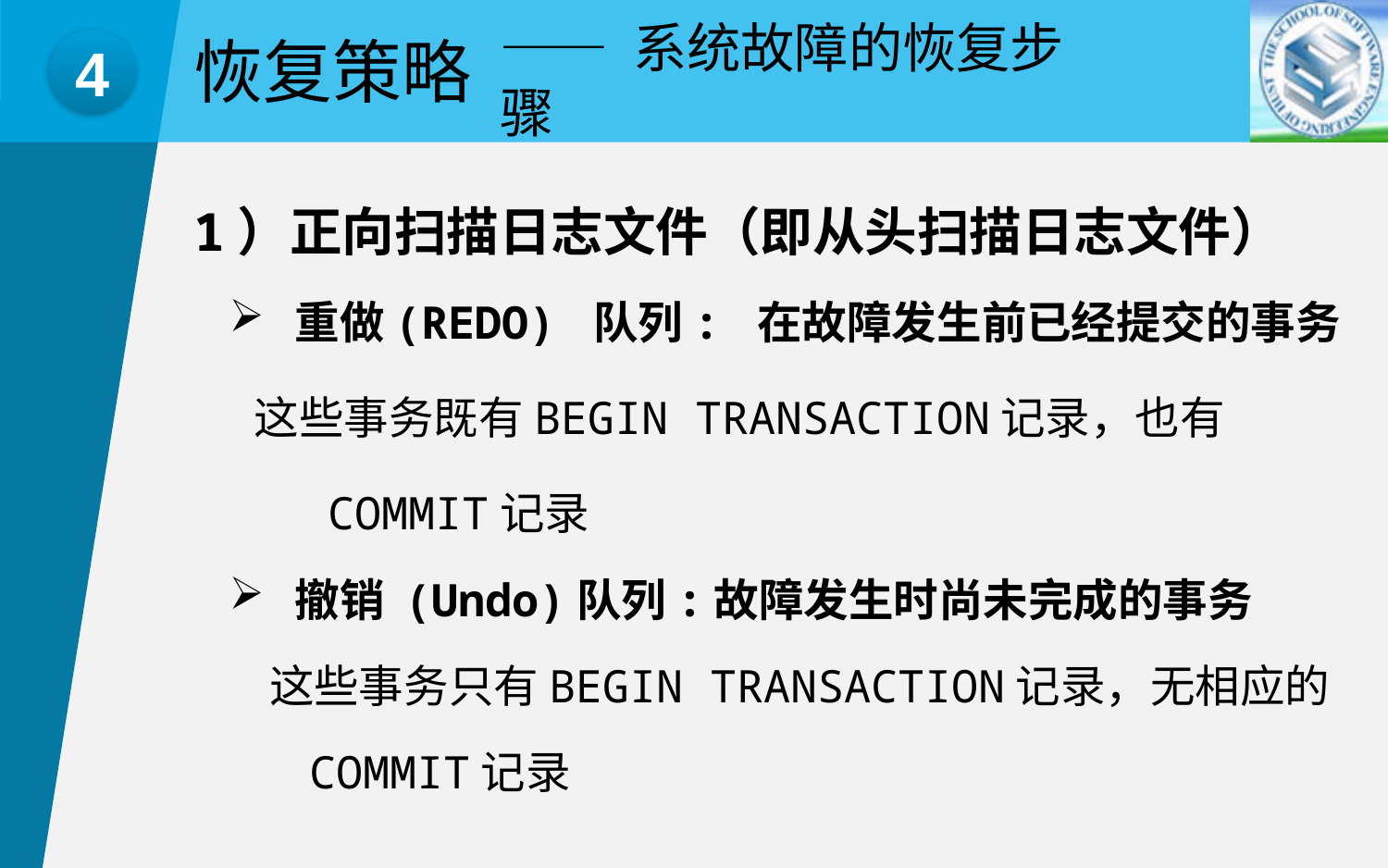

恢复策略
—— 系统故障的恢复步骤
4
1）正向扫描日志文件（即从头扫描日志文件）
  重做(REDO) 队列: 在故障发生前已经提交的事务
     这些事务既有BEGIN TRANSACTION记录，也有
     COMMIT记录
  撤销 (Undo)队列:故障发生时尚未完成的事务
   这些事务只有BEGIN TRANSACTION记录，无相应的
   COMMIT记录